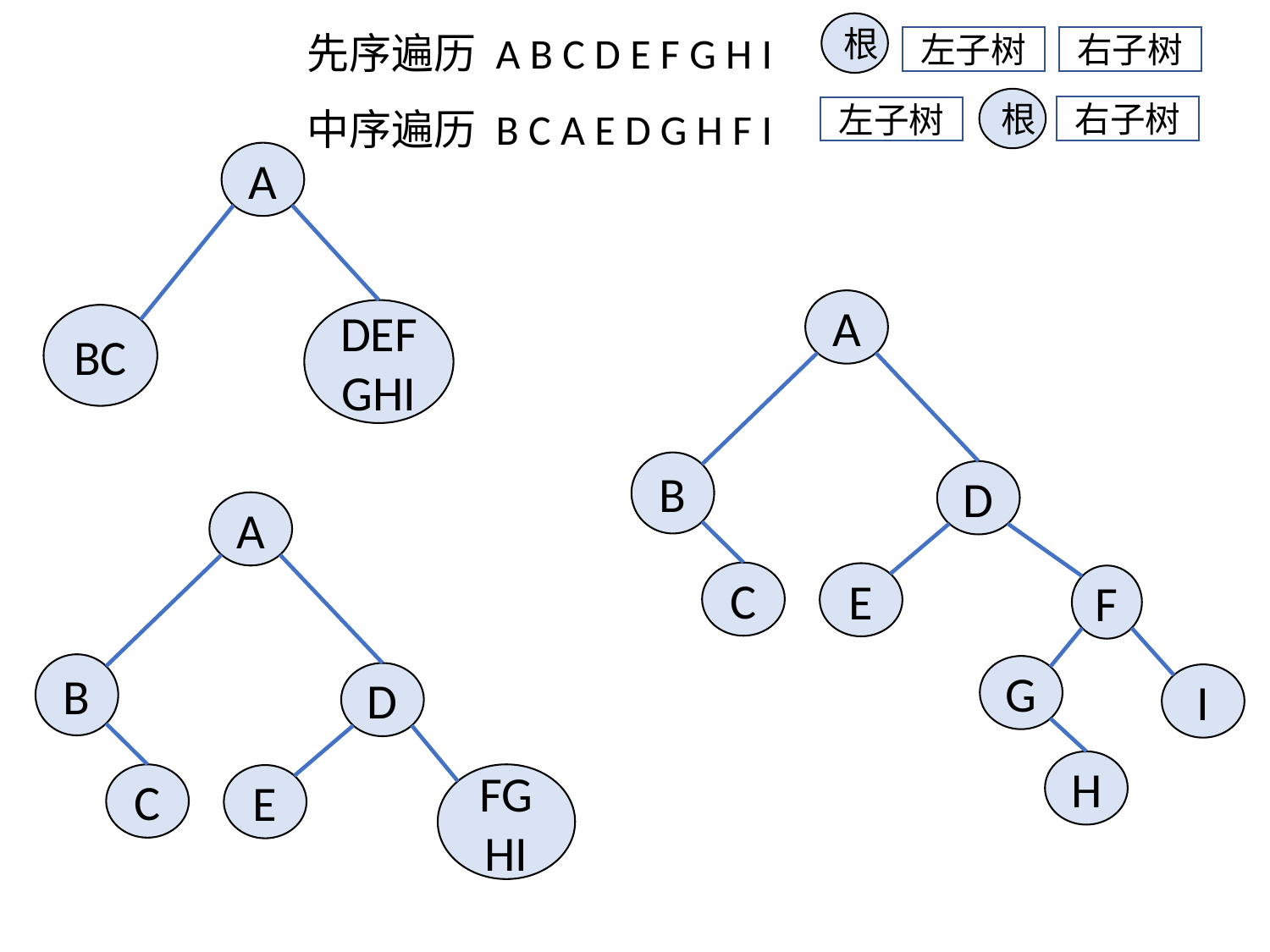

先序遍历 A B C D E F G H I
中序遍历 B C A E D G H F I
根
左子树
右子树
根
右子树
左子树
A
A
DEF
GHI
BC
B
D
A
C
E
F
B
G
D
I
H
C
FGHI
E